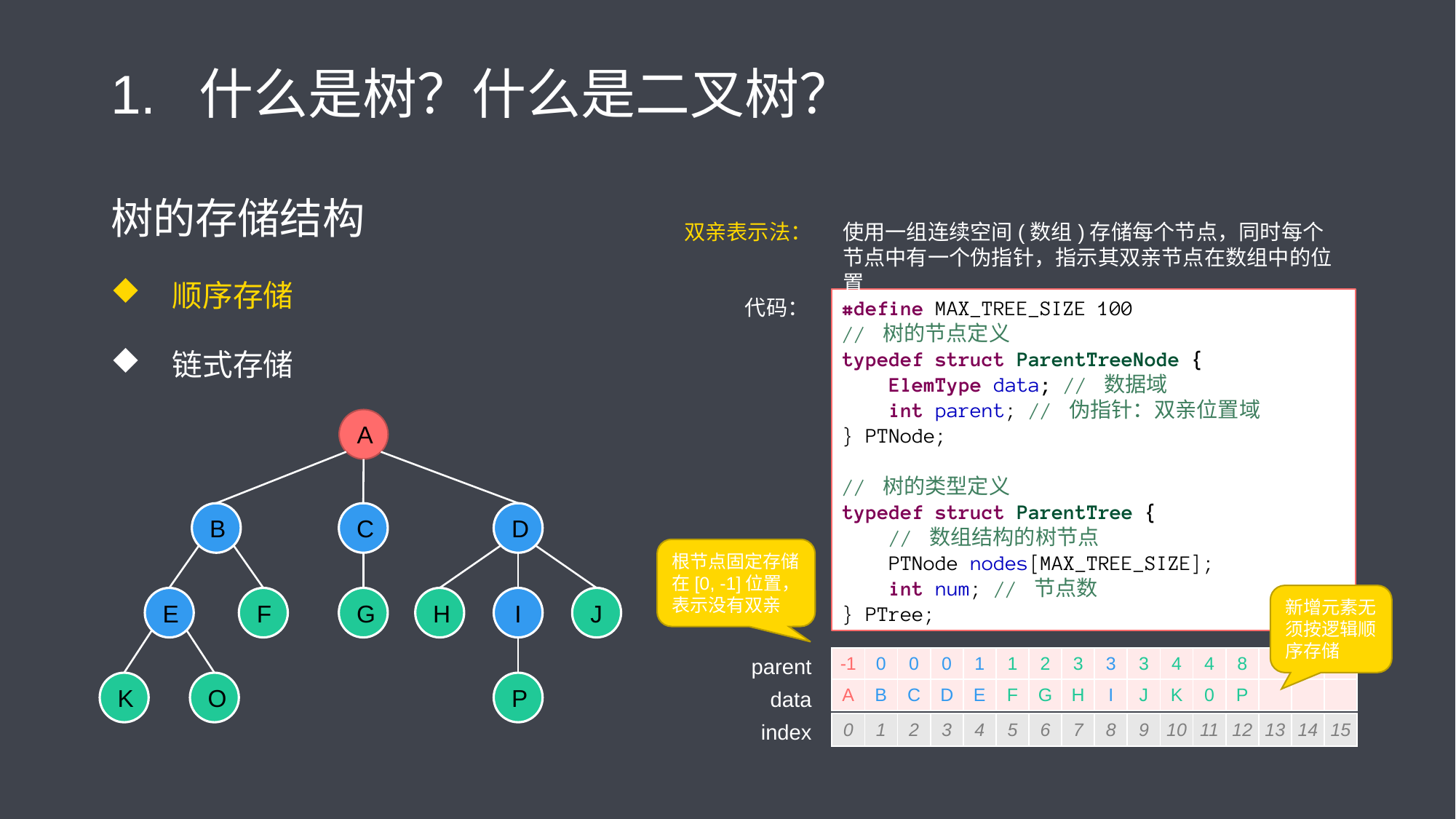

# 什么是树？什么是二叉树？
树的存储结构
顺序存储
链式存储

双亲表示法：
使用一组连续空间(数组)存储每个节点，同时每个节点中有一个伪指针，指示其双亲节点在数组中的位置
代码：
#define MAX_TREE_SIZE 100
// 树的节点定义
typedef struct ParentTreeNode {
    ElemType data; // 数据域
    int parent; // 伪指针：双亲位置域
} PTNode;

// 树的类型定义
typedef struct ParentTree {
    // 数组结构的树节点
    PTNode nodes[MAX_TREE_SIZE];
    int num; // 节点数
} PTree;
A
B
E
F
K
O
C
G
D
H
I
J
P
根节点固定存储在[0, -1]位置，表示没有双亲
新增元素无须按逻辑顺序存储
parent
| -1 | 0 | 0 | 0 | 1 | 1 | 2 | 3 | 3 | 3 | 4 | 4 | 8 |  |  |  |
| --- | --- | --- | --- | --- | --- | --- | --- | --- | --- | --- | --- | --- | --- | --- | --- |
| A | B | C | D | E | F | G | H | I | J | K | 0 | P |  |  |  |
data
index
| 0 | 1 | 2 | 3 | 4 | 5 | 6 | 7 | 8 | 9 | 10 | 11 | 12 | 13 | 14 | 15 |
| --- | --- | --- | --- | --- | --- | --- | --- | --- | --- | --- | --- | --- | --- | --- | --- |